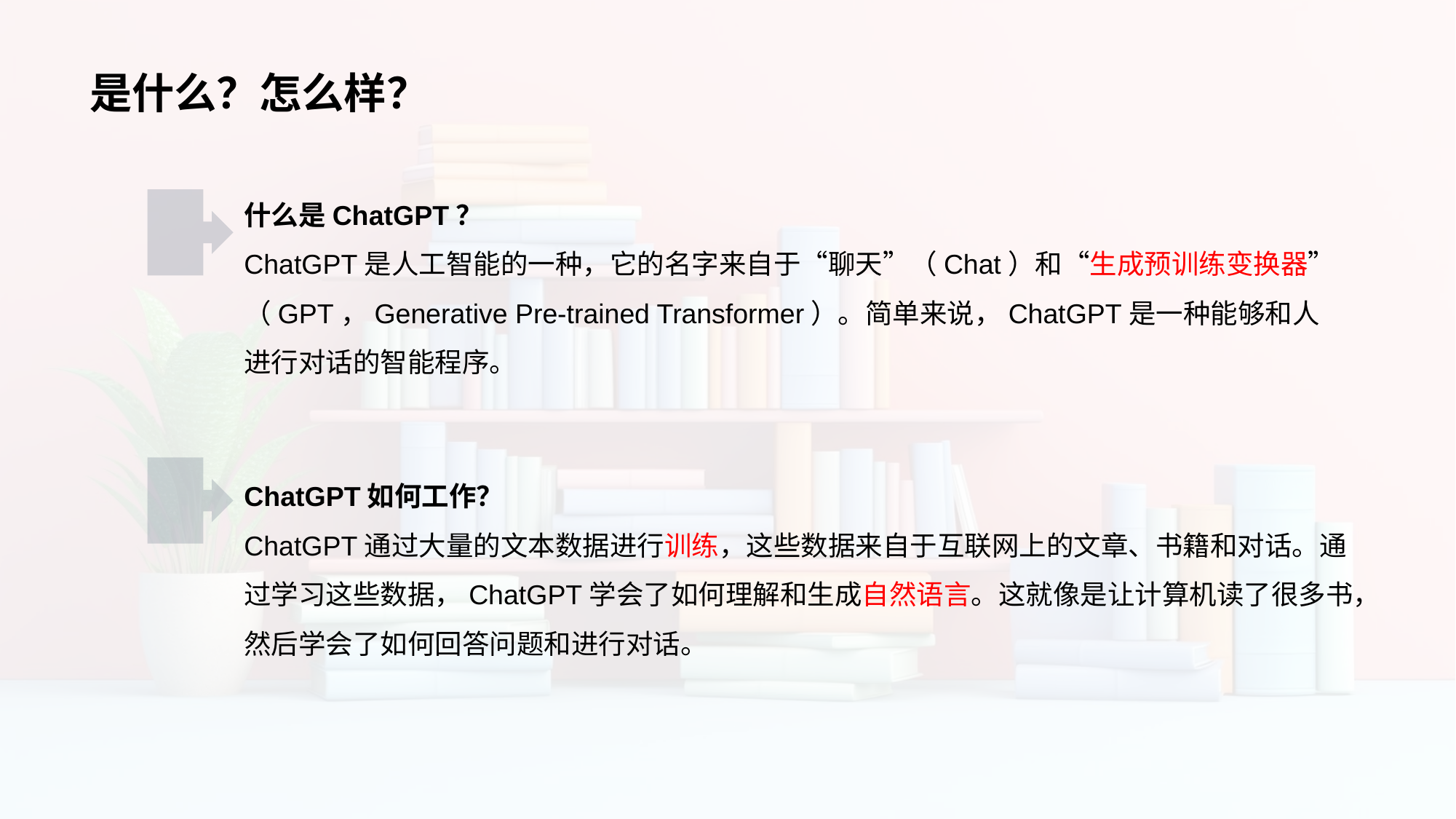

# 是什么？怎么样？
什么是ChatGPT？
ChatGPT是人工智能的一种，它的名字来自于“聊天”（Chat）和“生成预训练变换器”（GPT，Generative Pre-trained Transformer）。简单来说，ChatGPT是一种能够和人进行对话的智能程序。

ChatGPT如何工作？
ChatGPT通过大量的文本数据进行训练，这些数据来自于互联网上的文章、书籍和对话。通过学习这些数据，ChatGPT学会了如何理解和生成自然语言。这就像是让计算机读了很多书，然后学会了如何回答问题和进行对话。